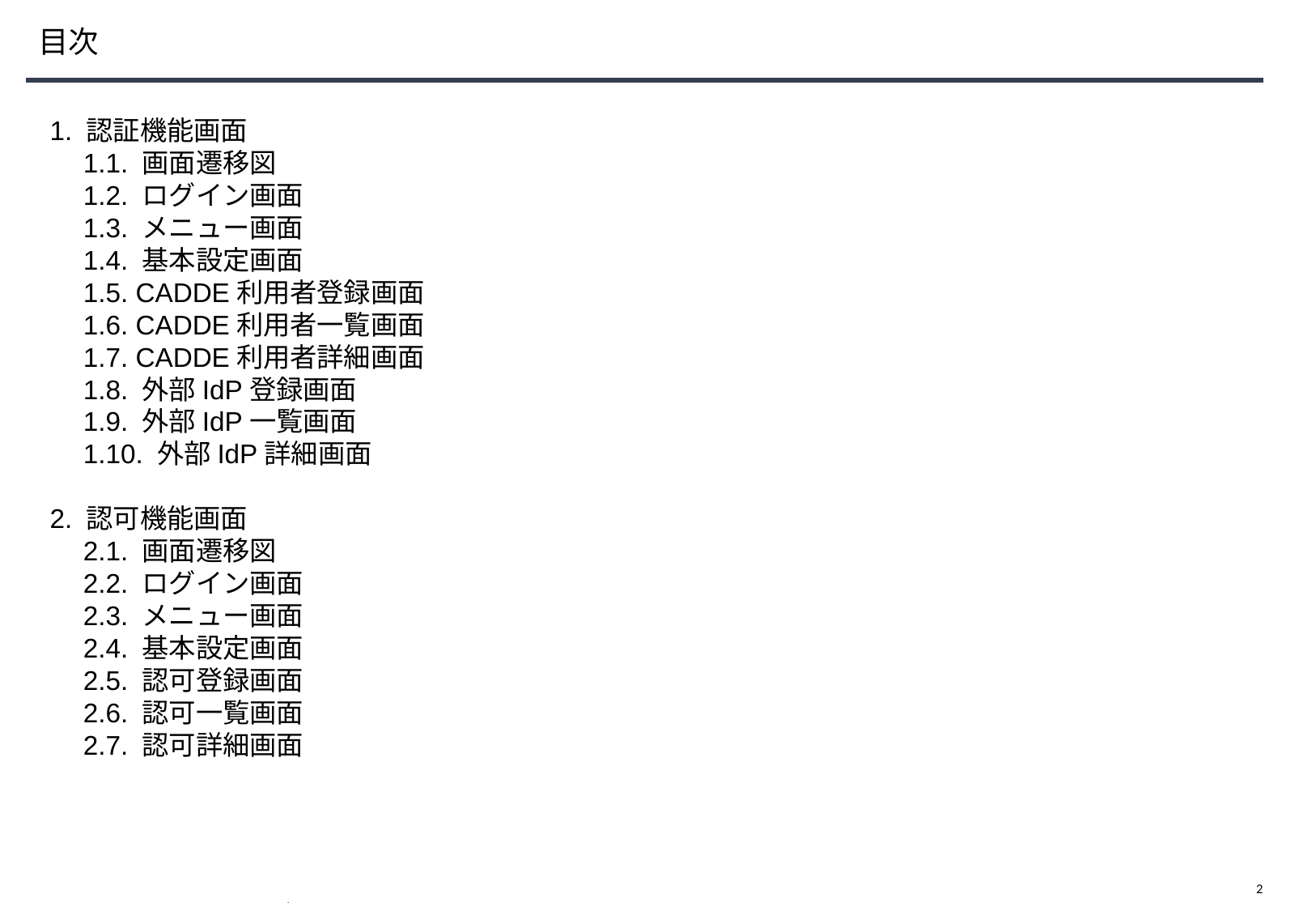

目次
1. 認証機能画面
　1.1. 画面遷移図
　1.2. ログイン画面
　1.3. メニュー画面
　1.4. 基本設定画面
　1.5. CADDE利用者登録画面
　1.6. CADDE利用者一覧画面
　1.7. CADDE利用者詳細画面
　1.8. 外部IdP登録画面
　1.9. 外部IdP一覧画面
　1.10. 外部IdP詳細画面

2. 認可機能画面
　2.1. 画面遷移図
　2.2. ログイン画面
　2.3. メニュー画面
　2.4. 基本設定画面
　2.5. 認可登録画面
　2.6. 認可一覧画面
　2.7. 認可詳細画面